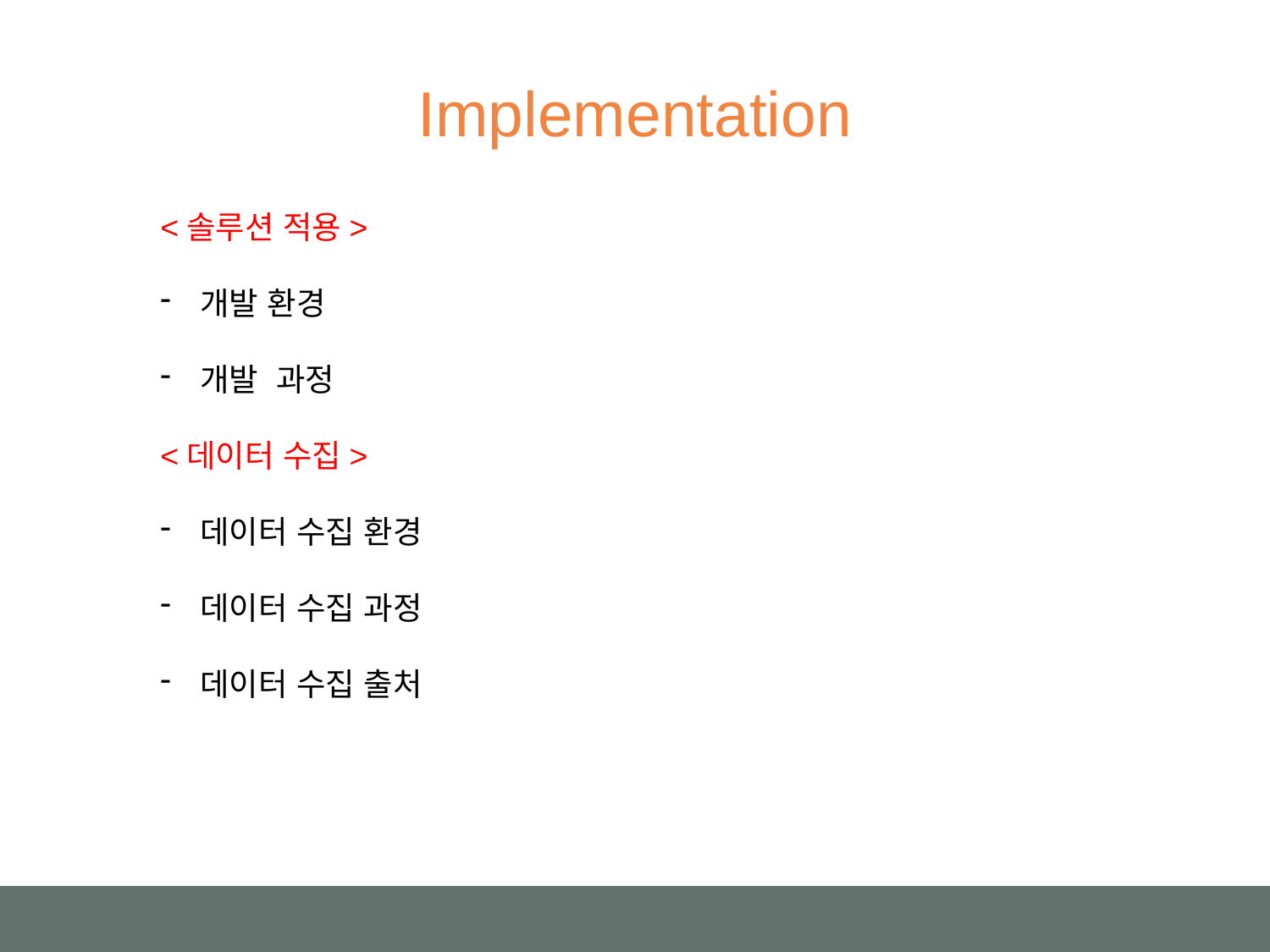

Implementation
<솔루션 적용>

개발 환경

개발  과정

<데이터 수집>

데이터 수집 환경

데이터 수집 과정

데이터 수집 출처